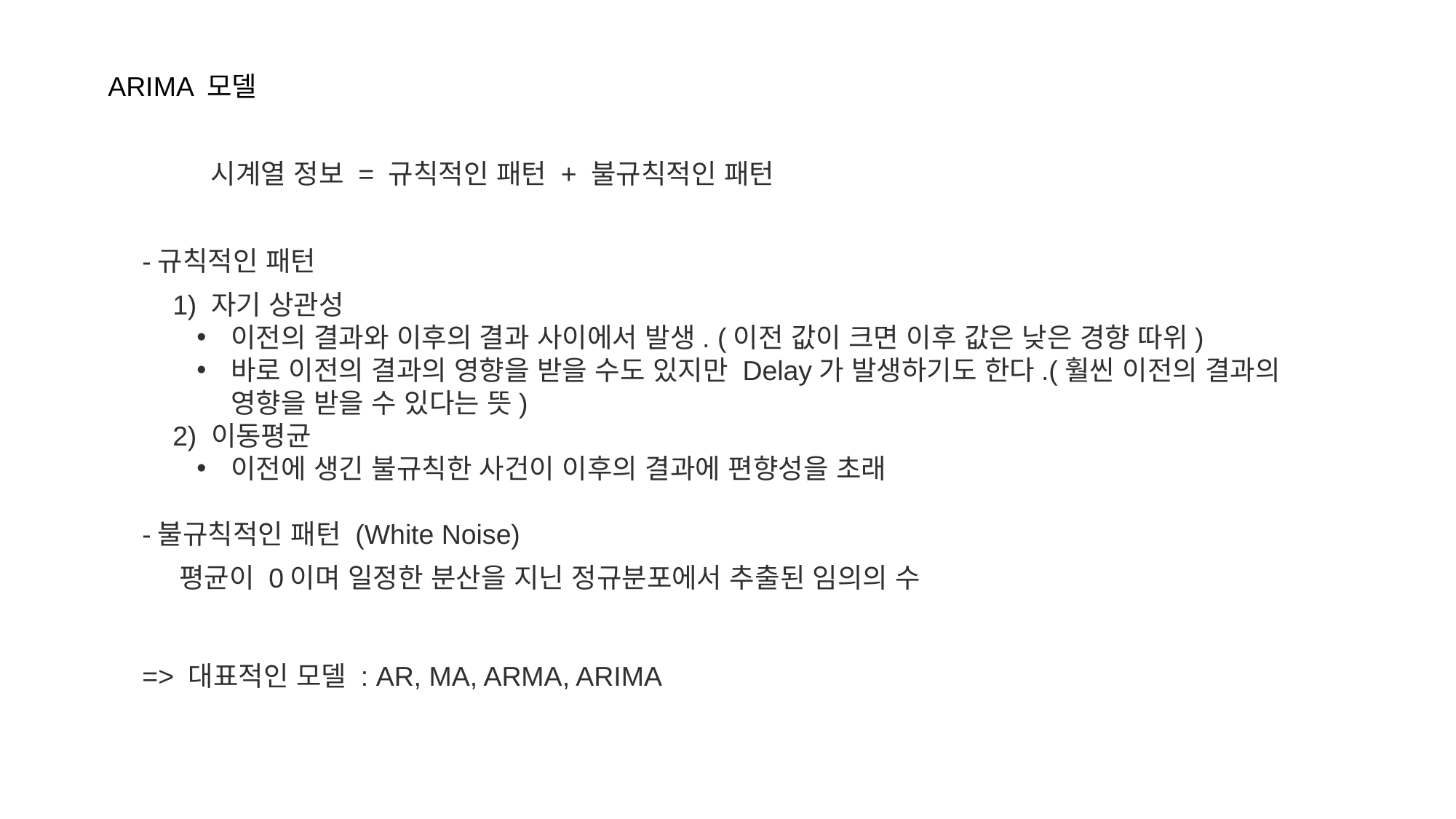

ARIMA 모델
시계열 정보 = 규칙적인 패턴 + 불규칙적인 패턴
-규칙적인 패턴

    1) 자기 상관성
이전의 결과와 이후의 결과 사이에서 발생. (이전 값이 크면 이후 값은 낮은 경향 따위)
바로 이전의 결과의 영향을 받을 수도 있지만 Delay가 발생하기도 한다.(훨씬 이전의 결과의 영향을 받을 수 있다는 뜻)
    2) 이동평균
이전에 생긴 불규칙한 사건이 이후의 결과에 편향성을 초래

-불규칙적인 패턴 (White Noise)

    평균이 0이며 일정한 분산을 지닌 정규분포에서 추출된 임의의 수

=> 대표적인 모델 : AR, MA, ARMA, ARIMA